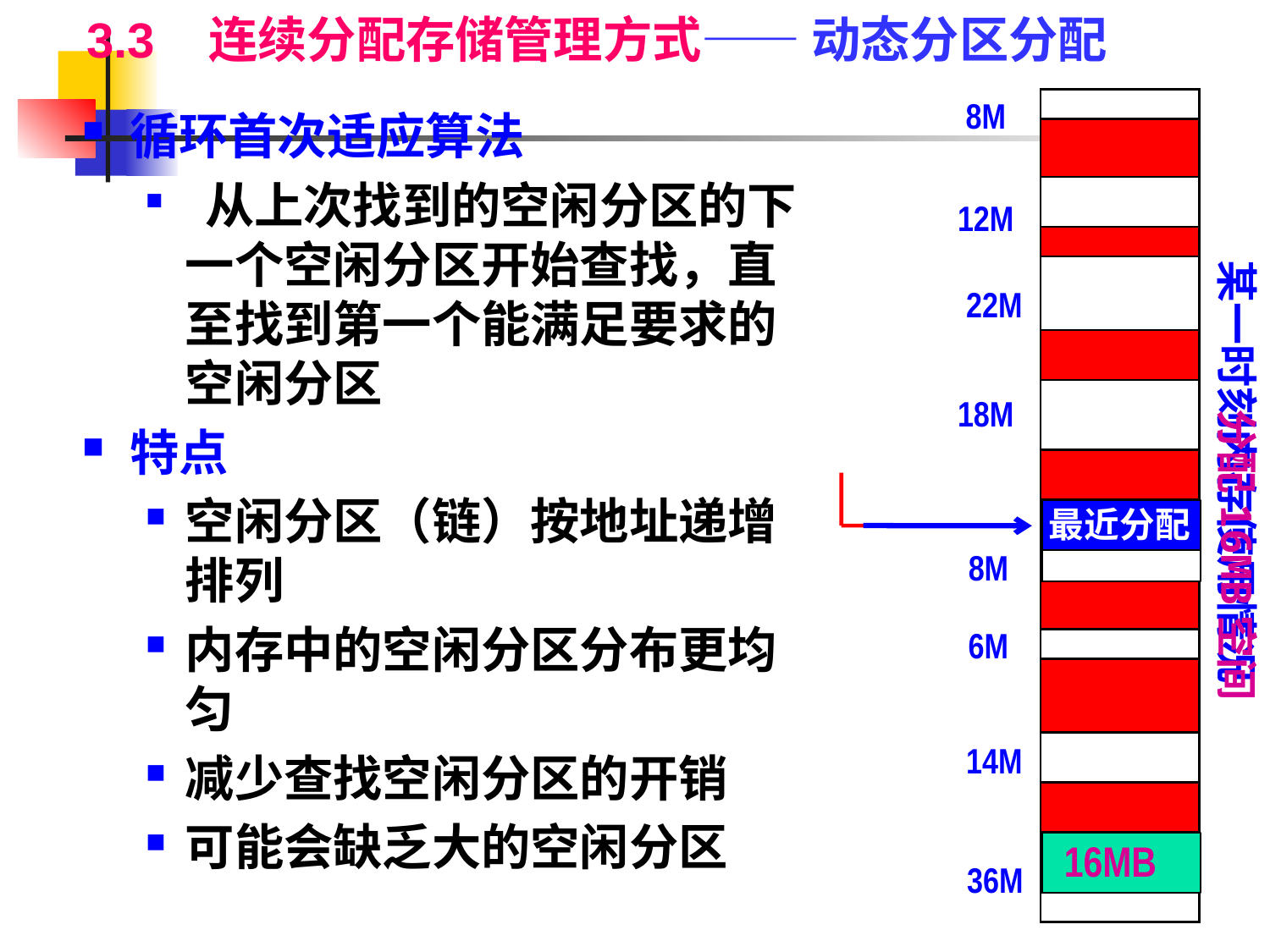

3.3   连续分配存储管理方式—— 动态分区分配
|  |
| --- |
|  |
|  |
|  |
|  |
|  |
|  |
|  |
|  |
|  |
|  |
|  |
|  |
|  |
|  |
|  |
 8M

12M
循环首次适应算法
 从上次找到的空闲分区的下一个空闲分区开始查找，直至找到第一个能满足要求的空闲分区
特点
空闲分区（链）按地址递增排列
内存中的空闲分区分布更均匀
减少查找空闲分区的开销
可能会缺乏大的空闲分区
某一时刻内存使用情况
22M
18M
分配16MB空间

最近分配

8M
6M
14M
16MB

36M